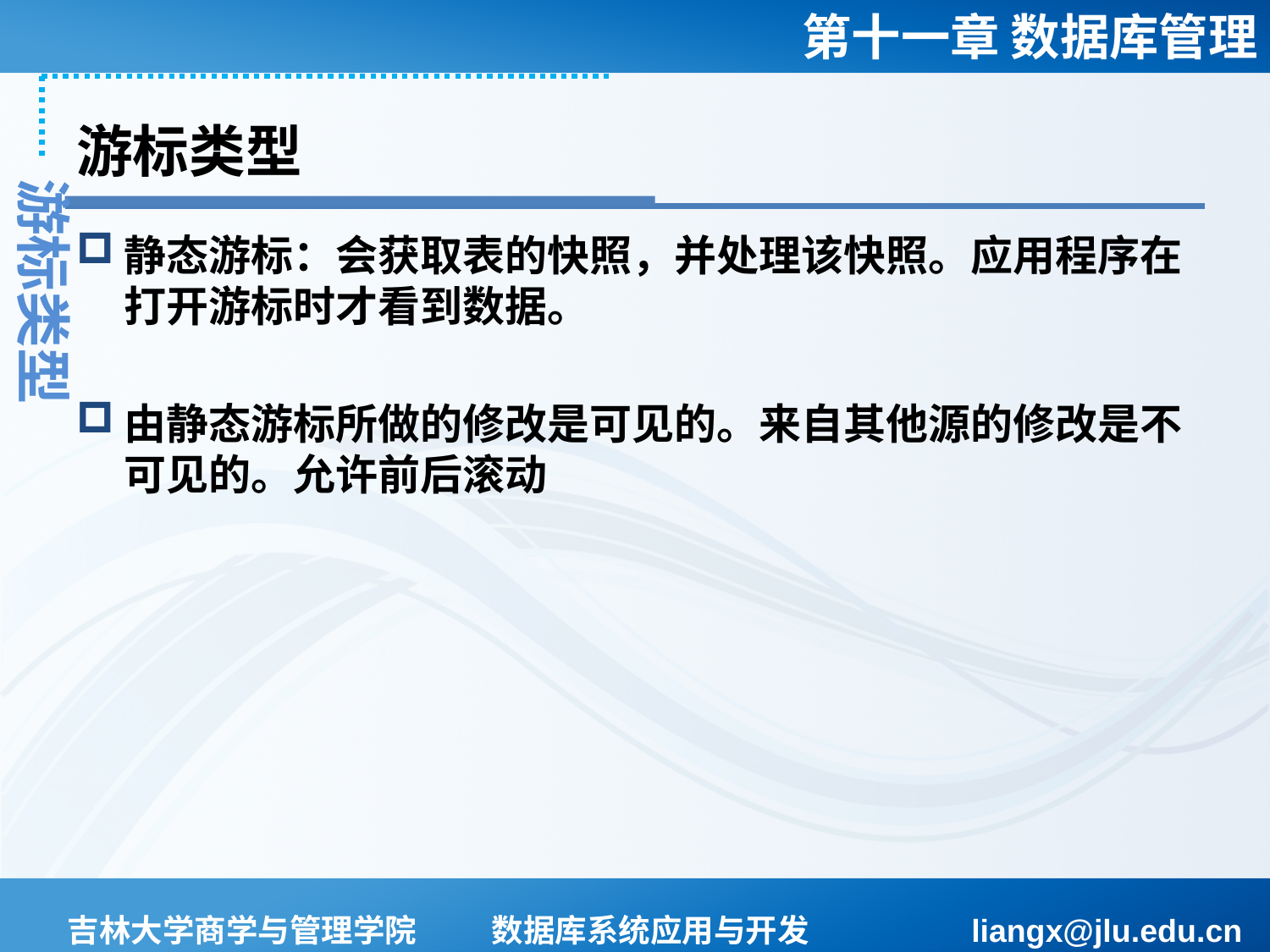

# 游标类型
游标类型
静态游标：会获取表的快照，并处理该快照。应用程序在打开游标时才看到数据。

由静态游标所做的修改是可见的。来自其他源的修改是不可见的。允许前后滚动